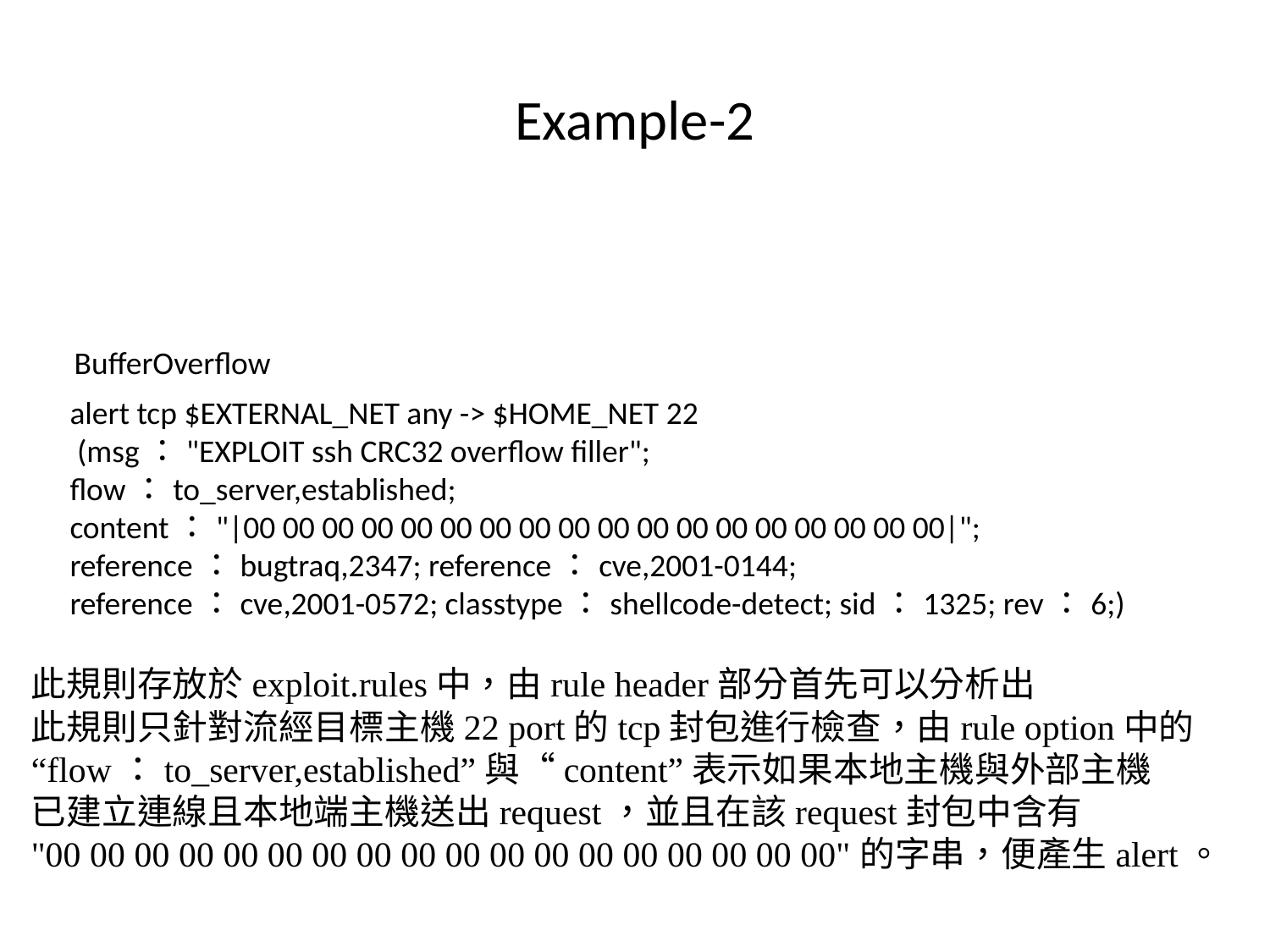

# Example-2
BufferOverflow
alert tcp $EXTERNAL_NET any -> $HOME_NET 22
 (msg："EXPLOIT ssh CRC32 overflow filler";
flow：to_server,established;
content："|00 00 00 00 00 00 00 00 00 00 00 00 00 00 00 00 00 00|";
reference：bugtraq,2347; reference：cve,2001-0144;
reference：cve,2001-0572; classtype：shellcode-detect; sid：1325; rev：6;)
此規則存放於exploit.rules中，由rule header部分首先可以分析出
此規則只針對流經目標主機22 port的tcp封包進行檢查，由rule option中的
“flow：to_server,established”與“content”表示如果本地主機與外部主機
已建立連線且本地端主機送出request，並且在該request封包中含有
"00 00 00 00 00 00 00 00 00 00 00 00 00 00 00 00 00 00"的字串，便產生alert。